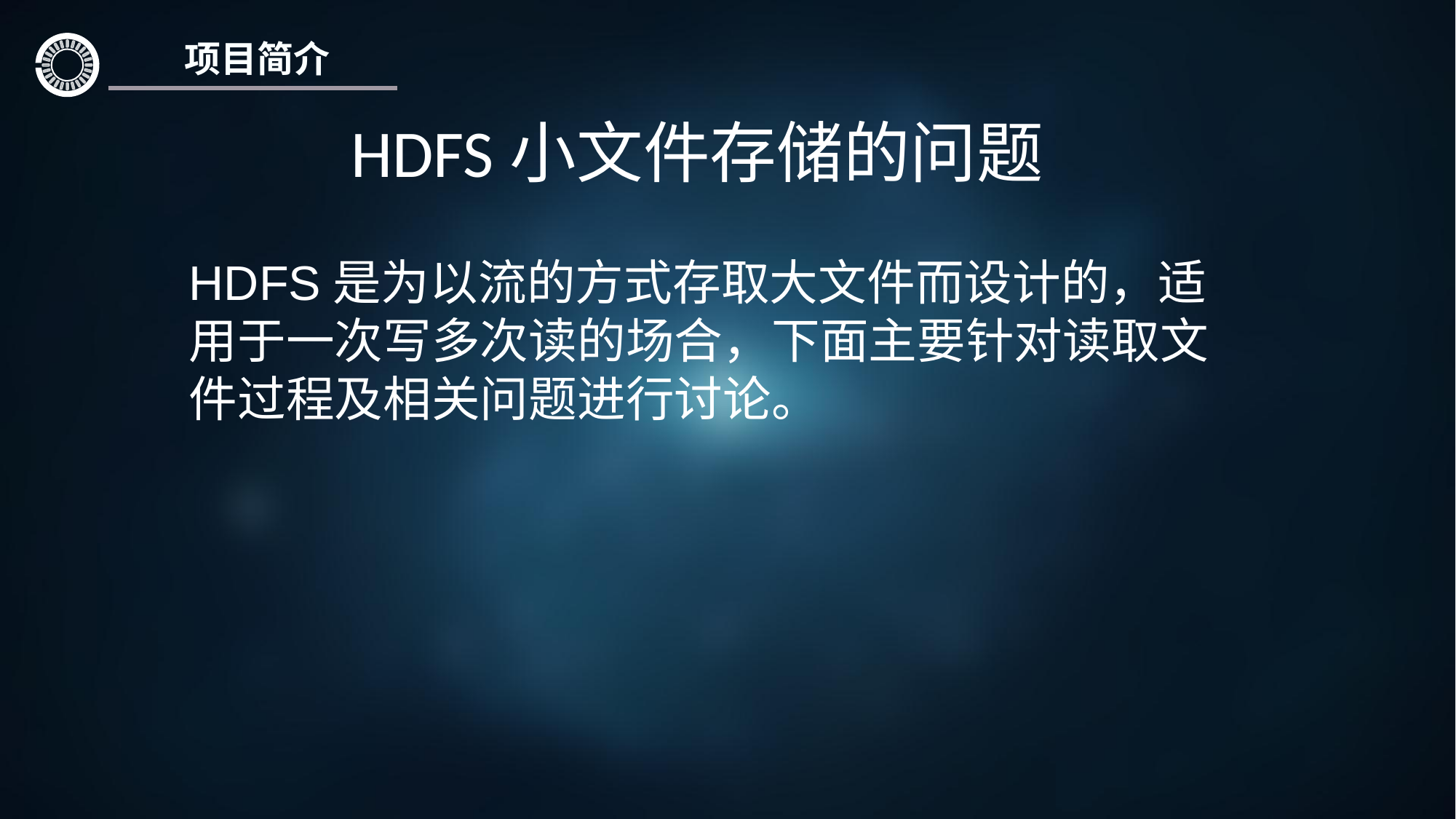

项目简介
HDFS小文件存储的问题
HDFS是为以流的方式存取大文件而设计的，适用于一次写多次读的场合，下面主要针对读取文件过程及相关问题进行讨论。